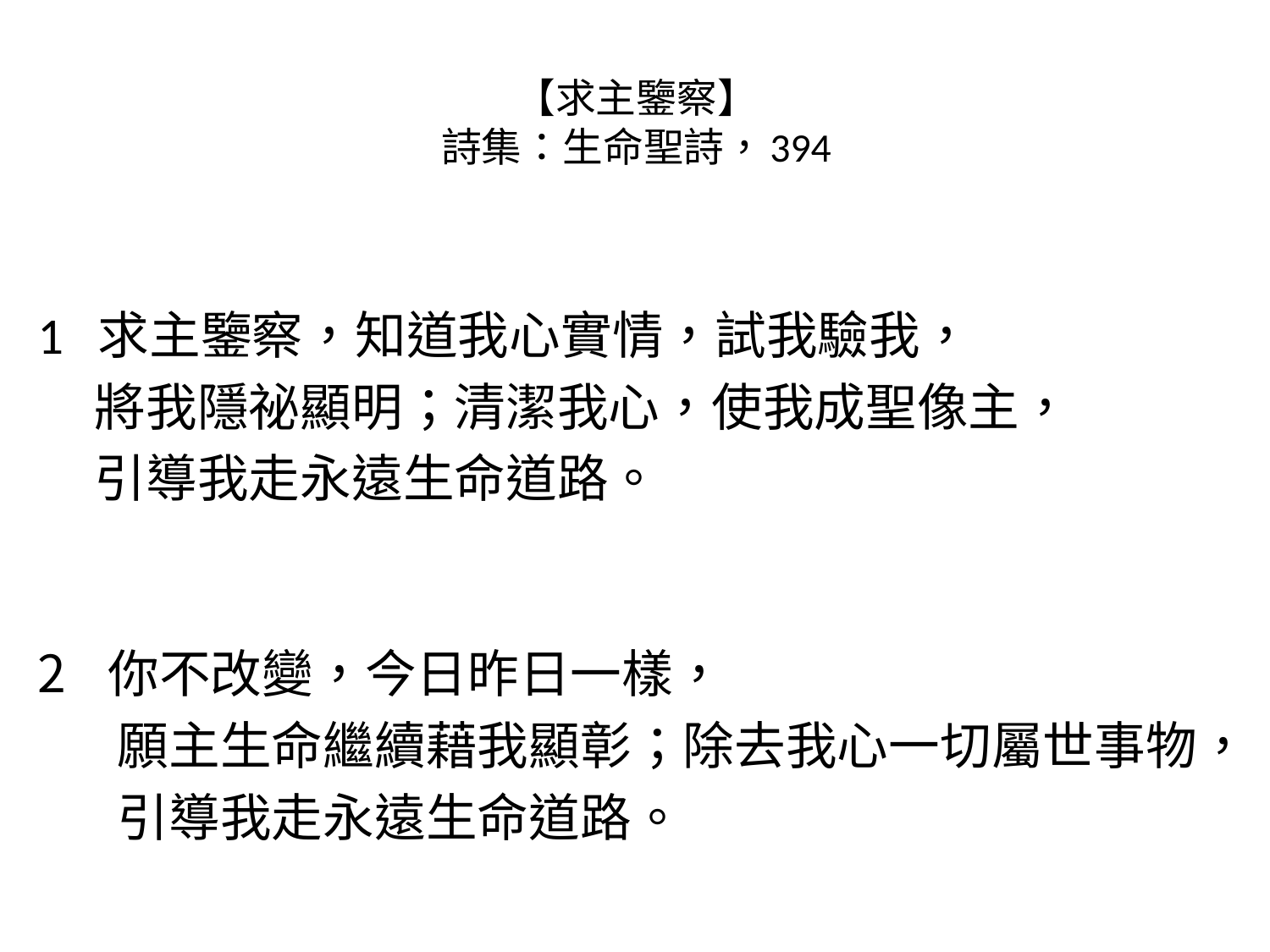

# 【求主鑒察】 詩集：生命聖詩，394
1  求主鑒察，知道我心實情，試我驗我，
    將我隱祕顯明；清潔我心，使我成聖像主，
    引導我走永遠生命道路。
你不改變，今日昨日一樣，
      願主生命繼續藉我顯彰；除去我心一切屬世事物，
      引導我走永遠生命道路。